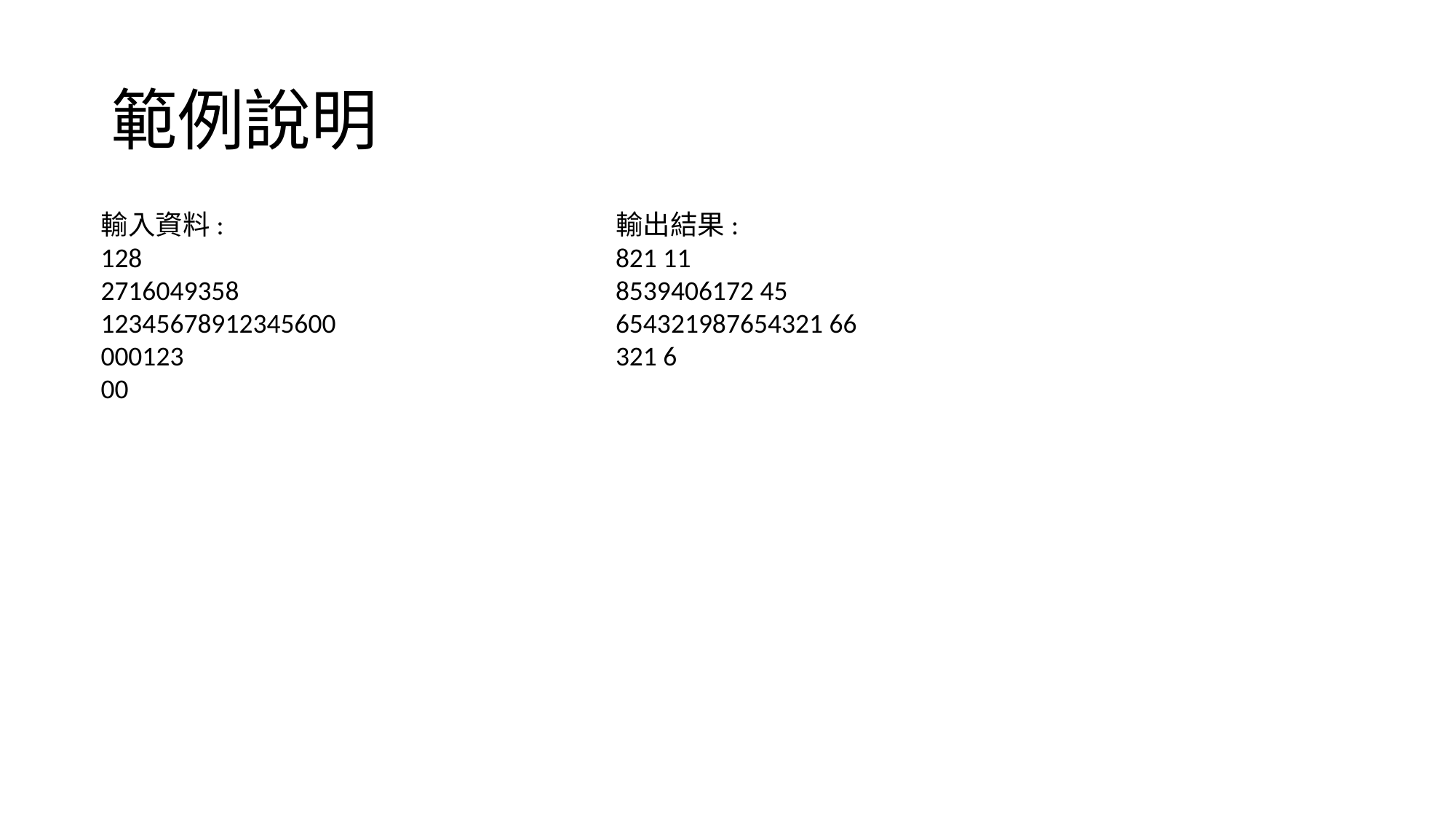

# 範例說明
輸入資料:
128
2716049358
12345678912345600
000123
00
輸出結果:
821 11
8539406172 45
654321987654321 66
321 6